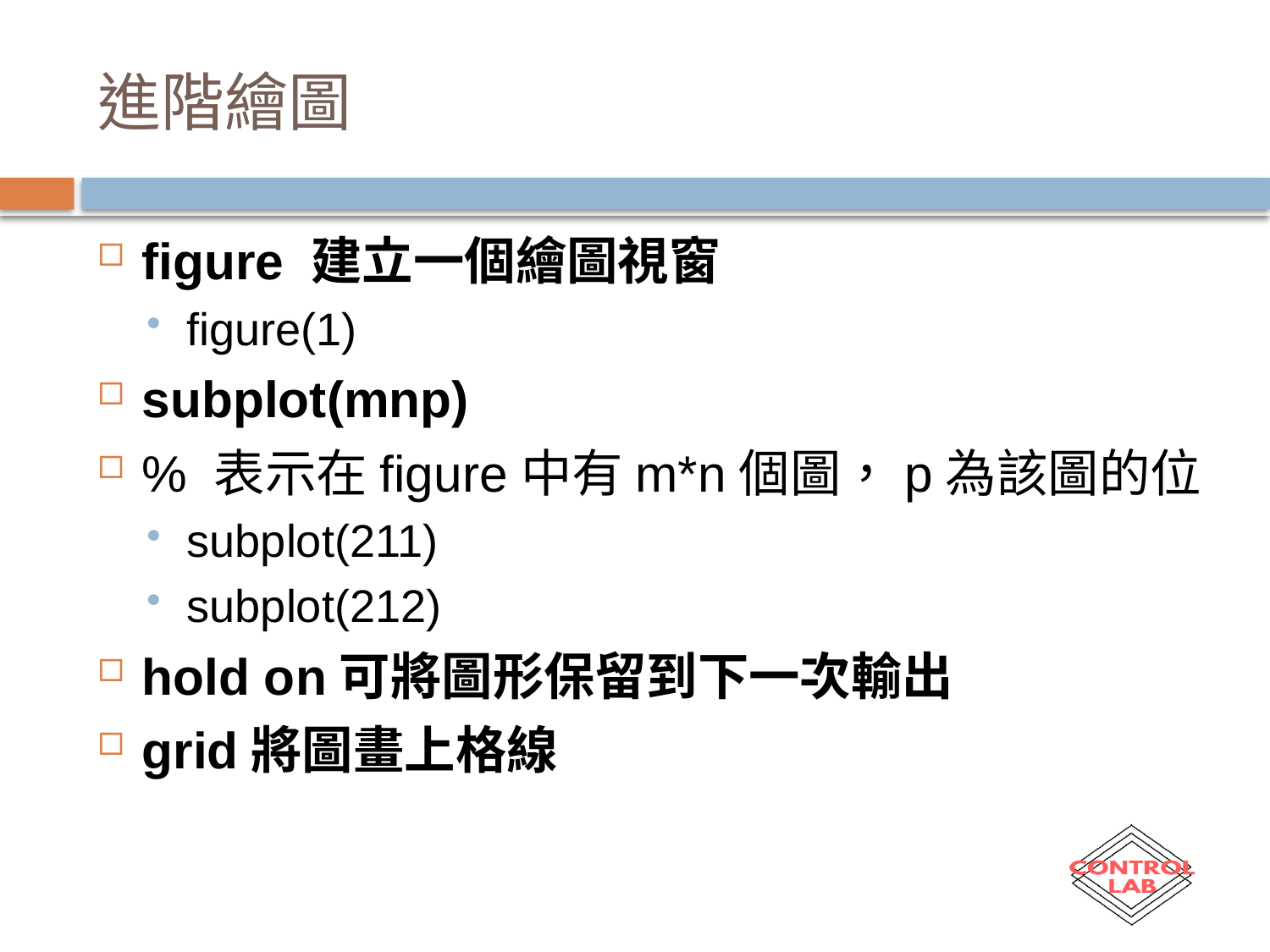

# 進階繪圖
figure 建立一個繪圖視窗
figure(1)
subplot(mnp)
% 表示在figure中有m*n個圖，p為該圖的位
subplot(211)
subplot(212)
hold on可將圖形保留到下一次輸出
grid將圖畫上格線